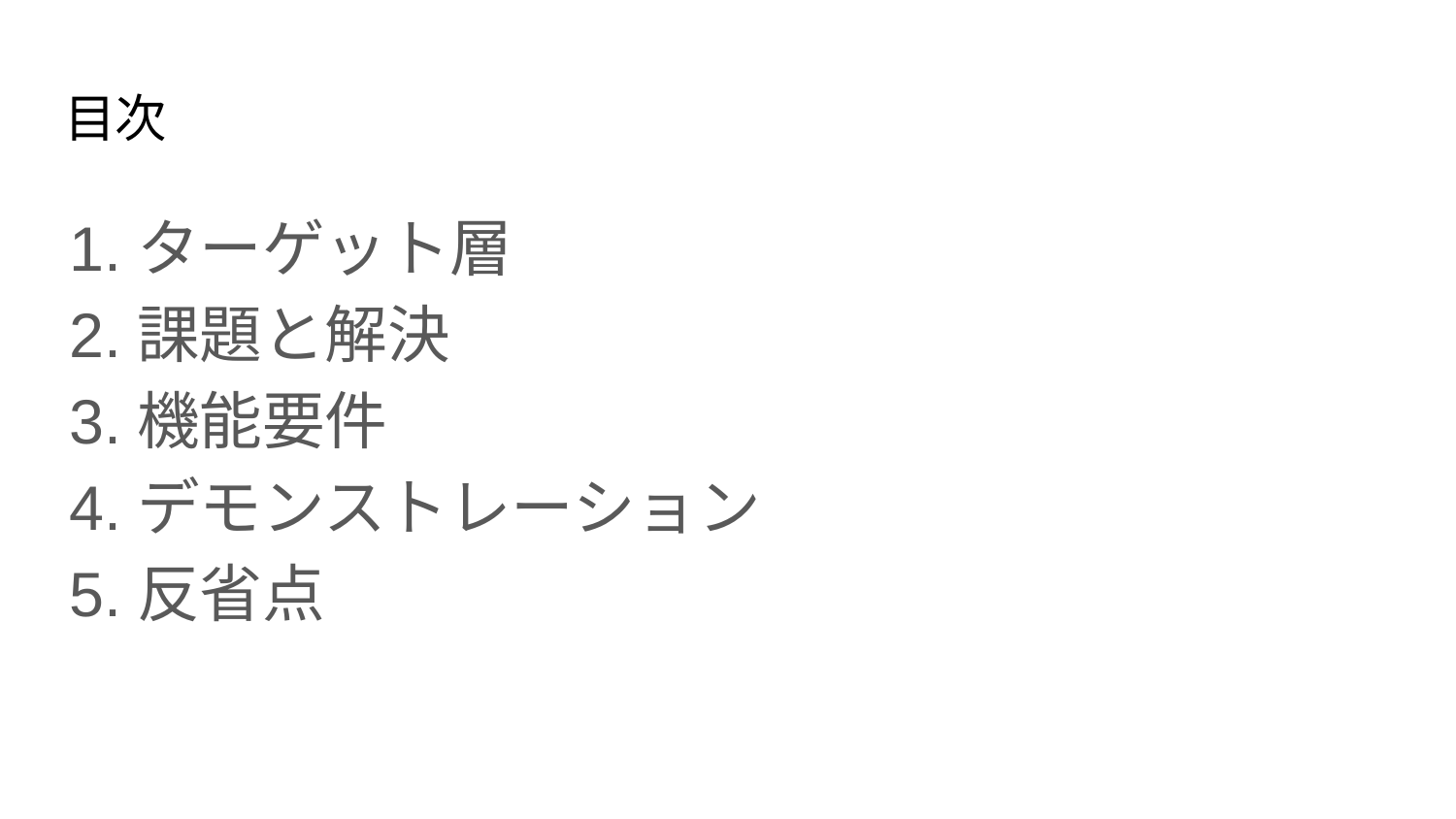

# 目次
ターゲット層
課題と解決
機能要件
デモンストレーション
反省点